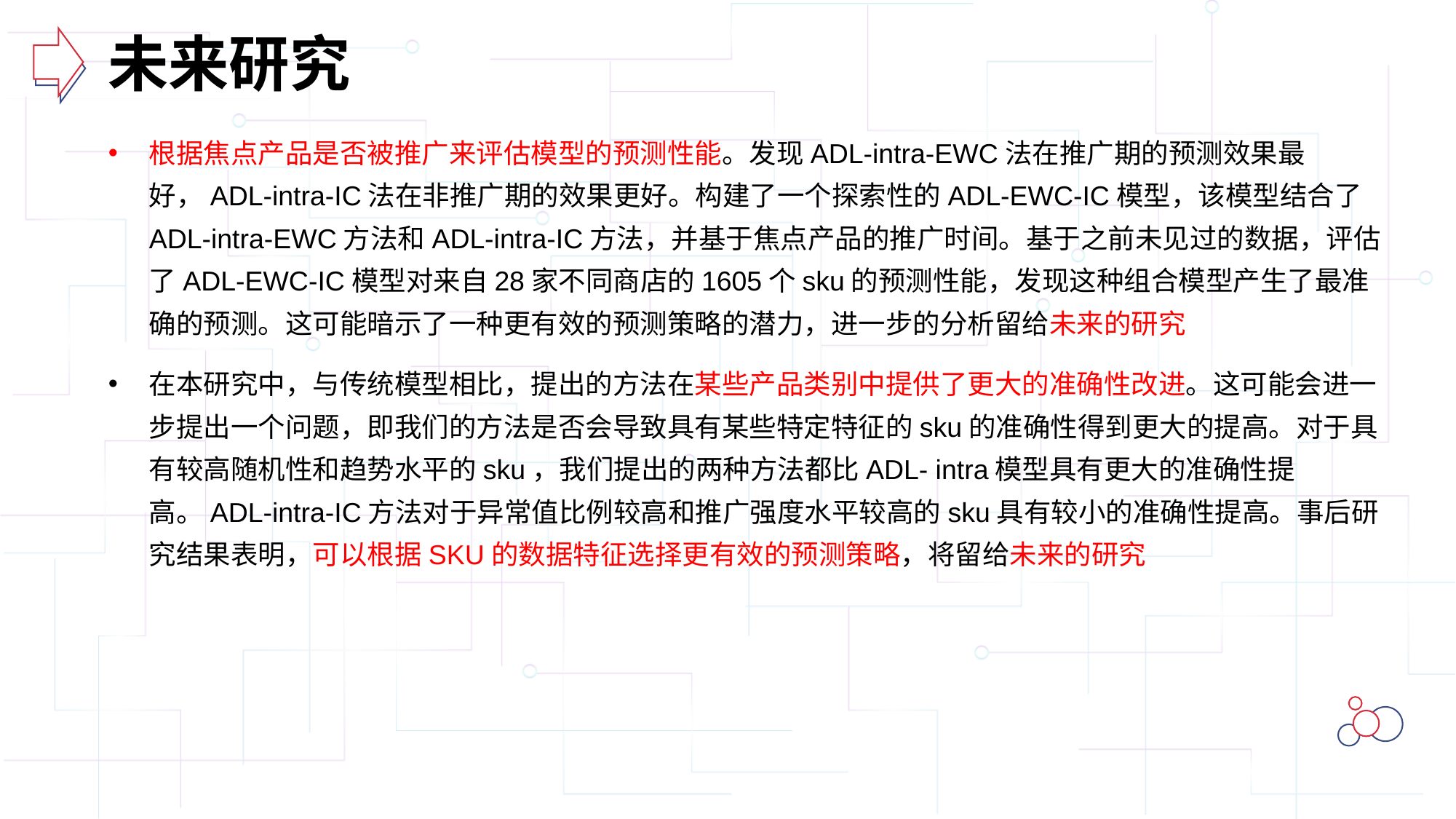

未来研究
根据焦点产品是否被推广来评估模型的预测性能。发现ADL-intra-EWC法在推广期的预测效果最好，ADL-intra-IC法在非推广期的效果更好。构建了一个探索性的ADL-EWC-IC模型，该模型结合了ADL-intra-EWC方法和ADL-intra-IC方法，并基于焦点产品的推广时间。基于之前未见过的数据，评估了ADL-EWC-IC模型对来自28家不同商店的1605个sku的预测性能，发现这种组合模型产生了最准确的预测。这可能暗示了一种更有效的预测策略的潜力，进一步的分析留给未来的研究
在本研究中，与传统模型相比，提出的方法在某些产品类别中提供了更大的准确性改进。这可能会进一步提出一个问题，即我们的方法是否会导致具有某些特定特征的sku的准确性得到更大的提高。对于具有较高随机性和趋势水平的sku，我们提出的两种方法都比ADL- intra模型具有更大的准确性提高。ADL-intra-IC方法对于异常值比例较高和推广强度水平较高的sku具有较小的准确性提高。事后研究结果表明，可以根据SKU的数据特征选择更有效的预测策略，将留给未来的研究